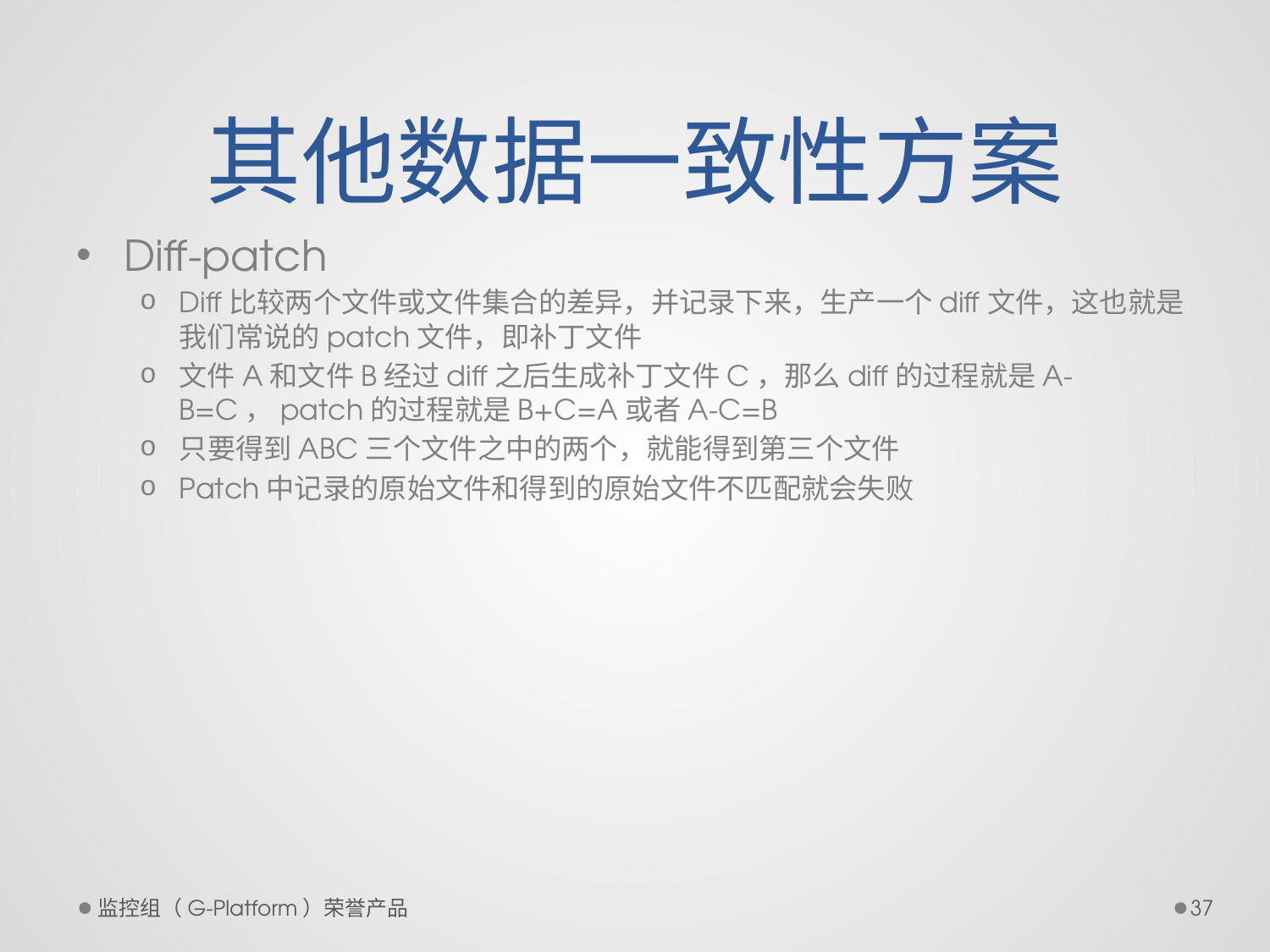

# 其他数据一致性方案
Diff-patch
Diff比较两个文件或文件集合的差异，并记录下来，生产一个diff文件，这也就是我们常说的patch文件，即补丁文件
文件A和文件B经过diff之后生成补丁文件C，那么diff的过程就是A-B=C，patch的过程就是B+C=A或者A-C=B
只要得到ABC三个文件之中的两个，就能得到第三个文件
Patch中记录的原始文件和得到的原始文件不匹配就会失败
监控组（G-Platform）荣誉产品
37